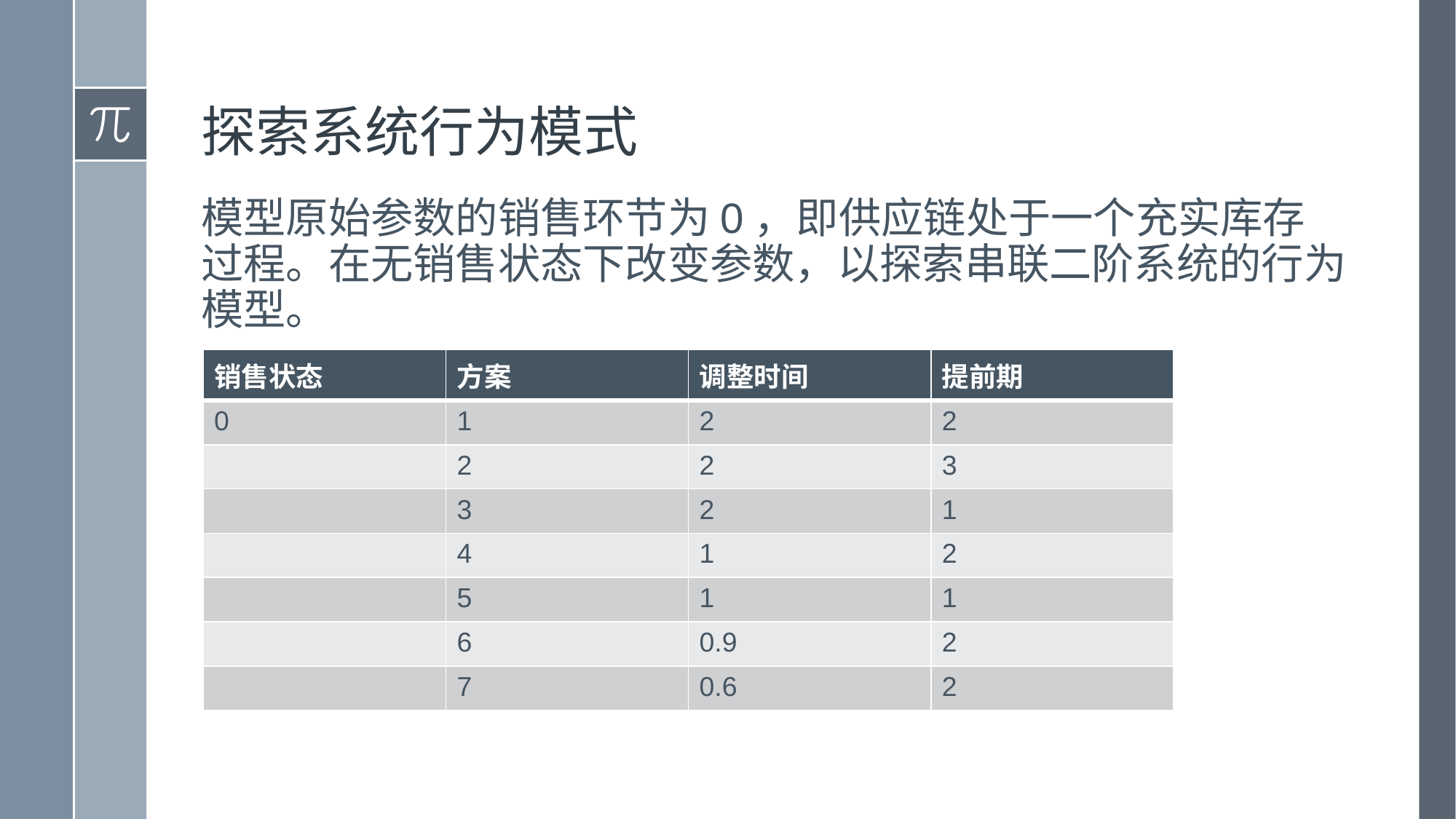

# 探索系统行为模式
模型原始参数的销售环节为0，即供应链处于一个充实库存过程。在无销售状态下改变参数，以探索串联二阶系统的行为模型。
| 销售状态 | 方案 | 调整时间 | 提前期 |
| --- | --- | --- | --- |
| 0 | 1 | 2 | 2 |
|  | 2 | 2 | 3 |
|  | 3 | 2 | 1 |
|  | 4 | 1 | 2 |
|  | 5 | 1 | 1 |
|  | 6 | 0.9 | 2 |
|  | 7 | 0.6 | 2 |